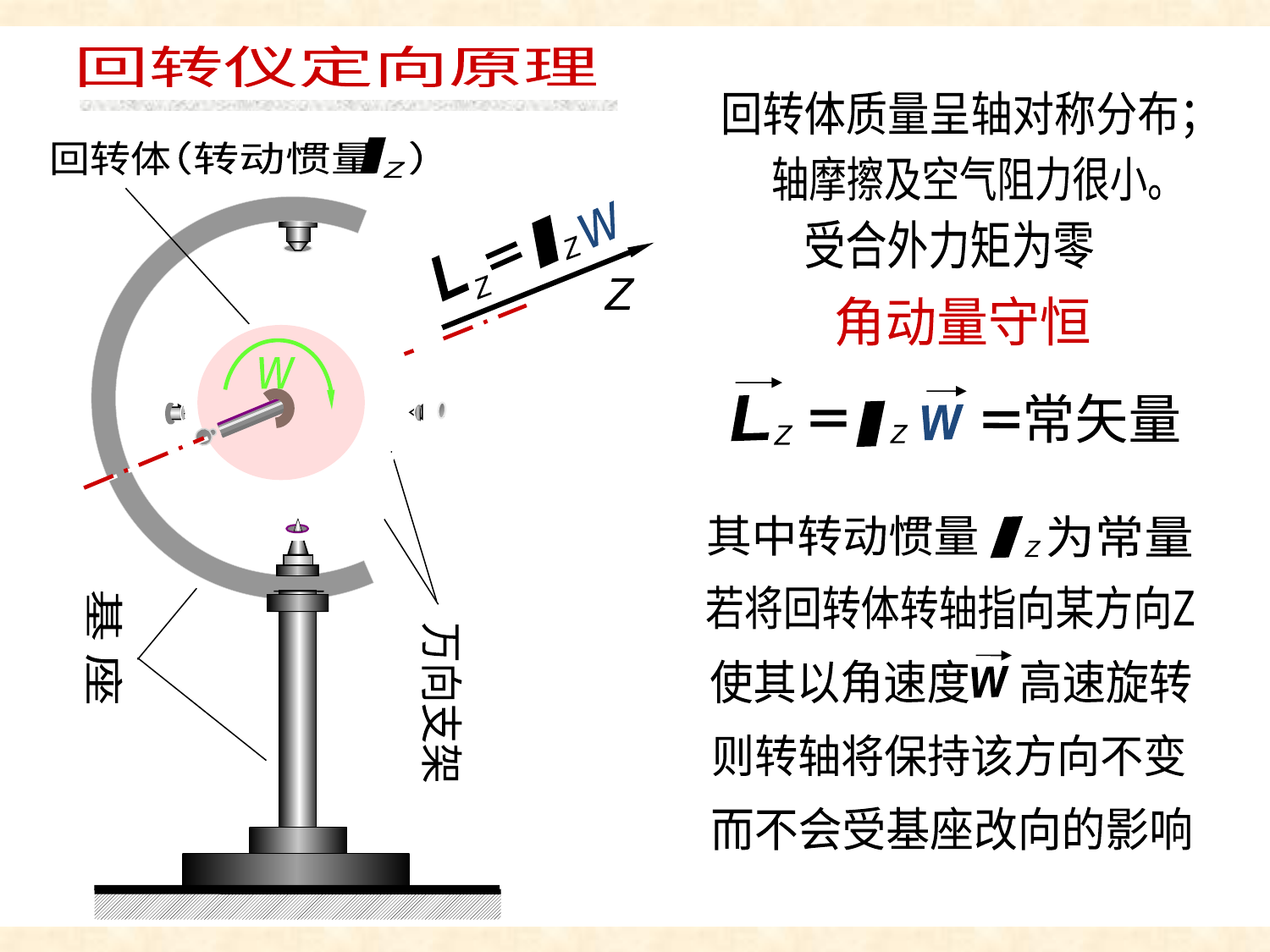

回转仪
回转仪定向原理

I
回转体
（转动惯量   ）
Z

ω

I
Z

L

Z
Z

ω

基 座

万向支架
回转体质量呈轴对称分布；
轴摩擦及空气阻力很小。
受合外力矩为零
角动量守恒

常矢量
L
Z
I
ω

Z
其中转动惯量
为常量
I
Z
若将回转体转轴指向某方向Z

使其以角速度     高速旋转
ω
则转轴将保持该方向不变
而不会受基座改向的影响